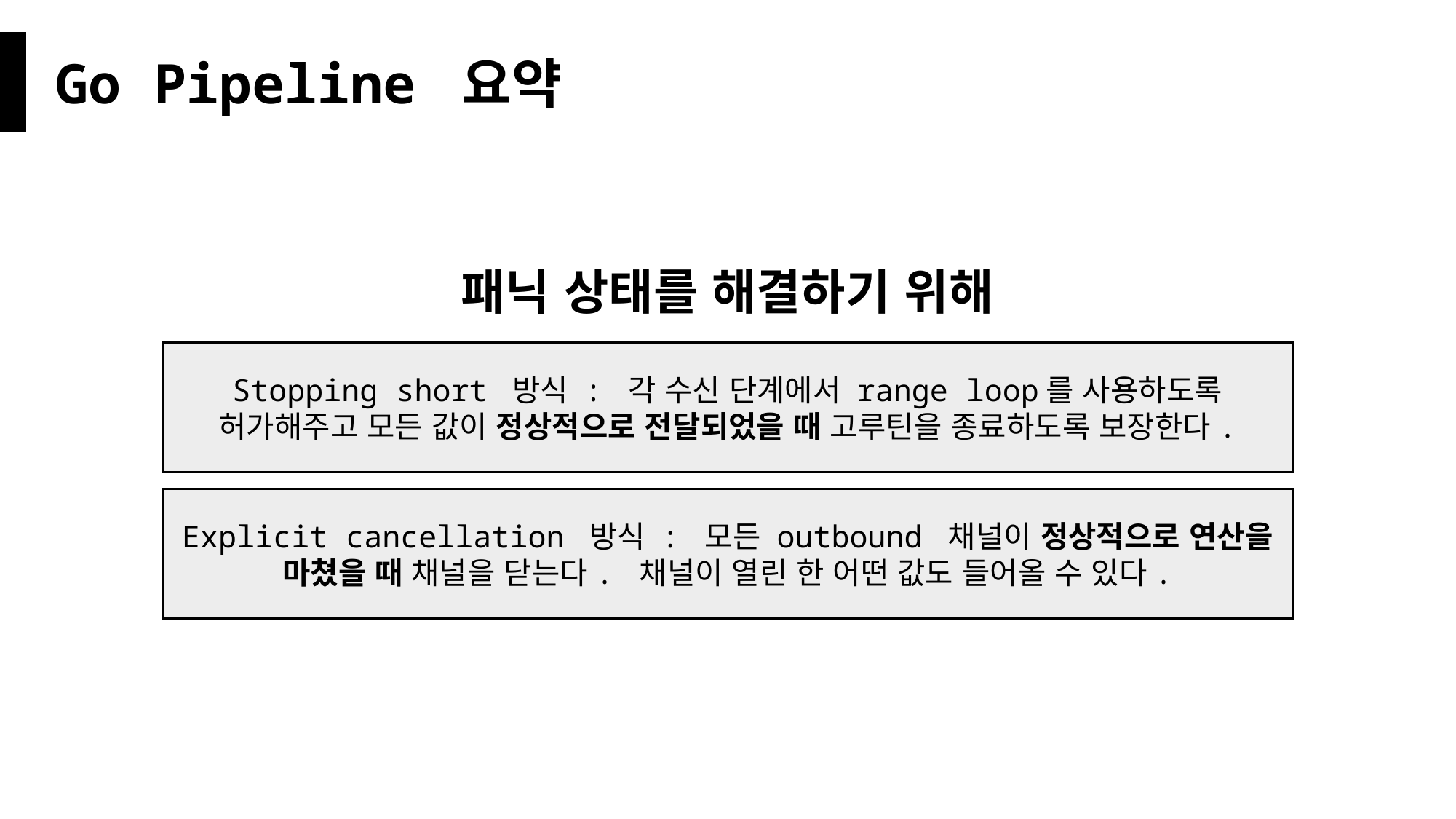

Go Pipeline 요약
패닉 상태를 해결하기 위해
Stopping short 방식 : 각 수신 단계에서 range loop를 사용하도록 허가해주고 모든 값이 정상적으로 전달되었을 때 고루틴을 종료하도록 보장한다.
Explicit cancellation 방식 : 모든 outbound 채널이 정상적으로 연산을 마쳤을 때 채널을 닫는다. 채널이 열린 한 어떤 값도 들어올 수 있다.